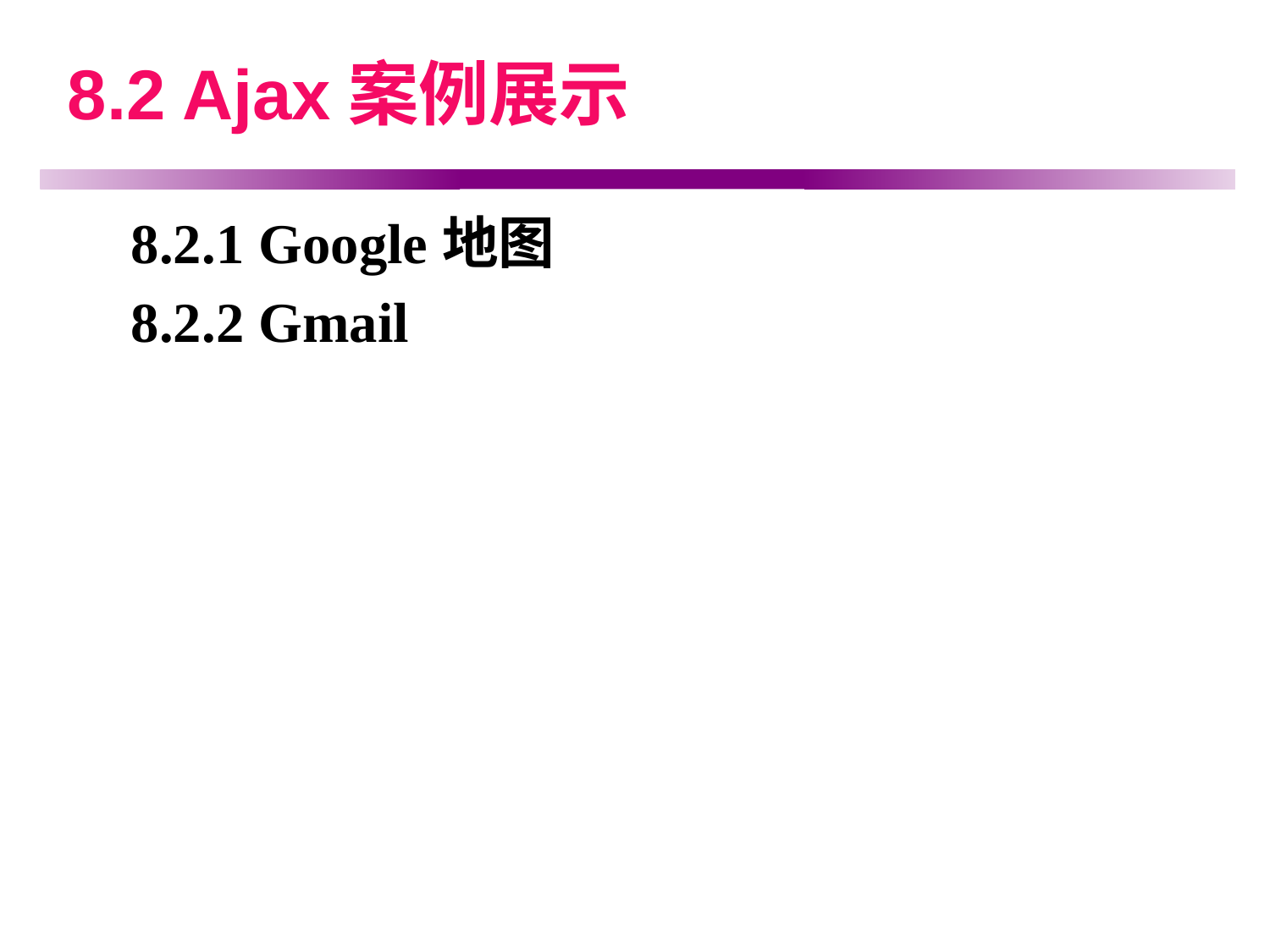

# 8.2 Ajax案例展示
8.2.1 Google地图
8.2.2 Gmail